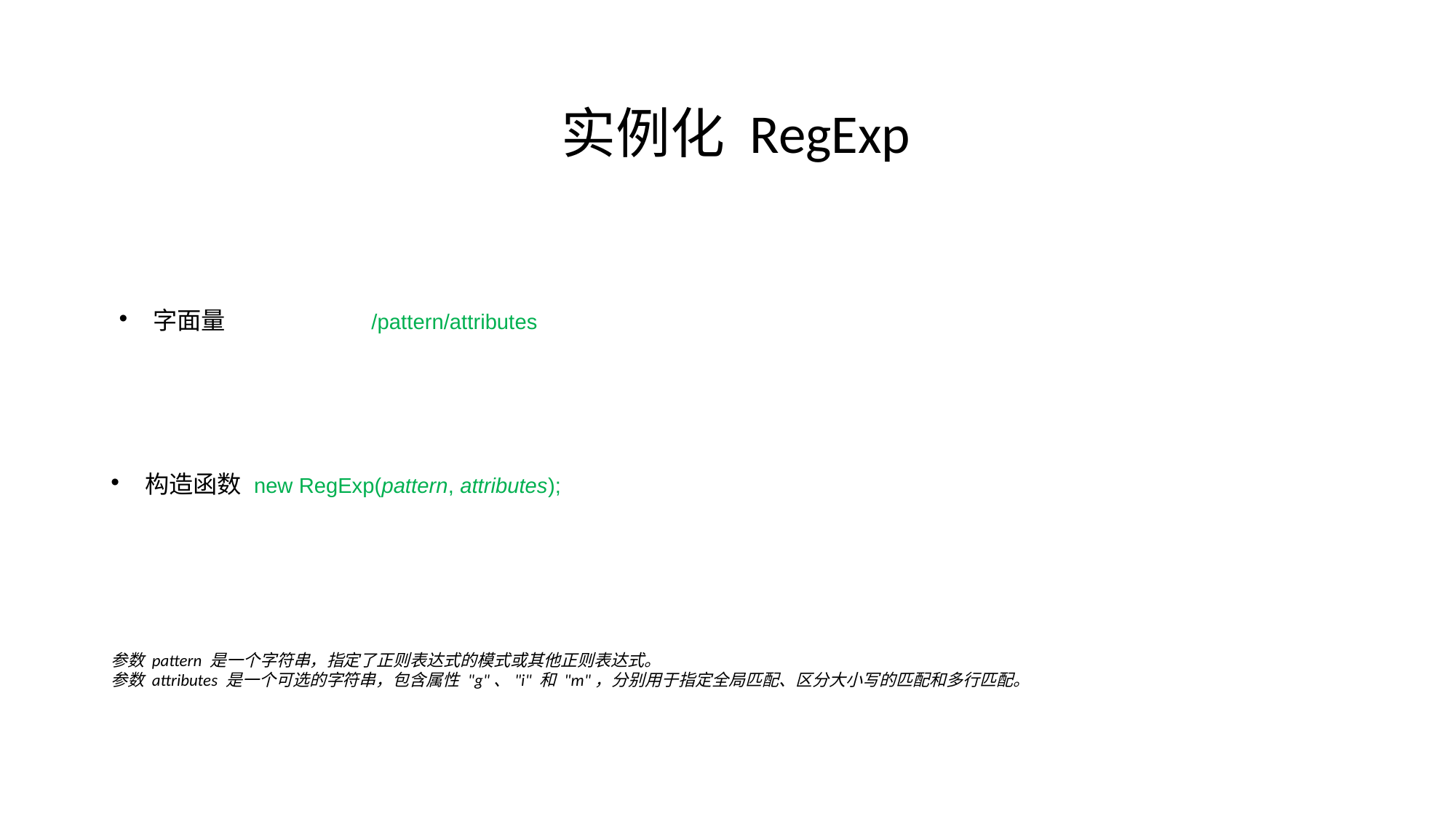

# 实例化 RegExp

字面量		/pattern/attributes

构造函数	new RegExp(pattern, attributes);

参数 pattern 是一个字符串，指定了正则表达式的模式或其他正则表达式。
参数 attributes 是一个可选的字符串，包含属性 "g"、"i" 和 "m"，分别用于指定全局匹配、区分大小写的匹配和多行匹配。